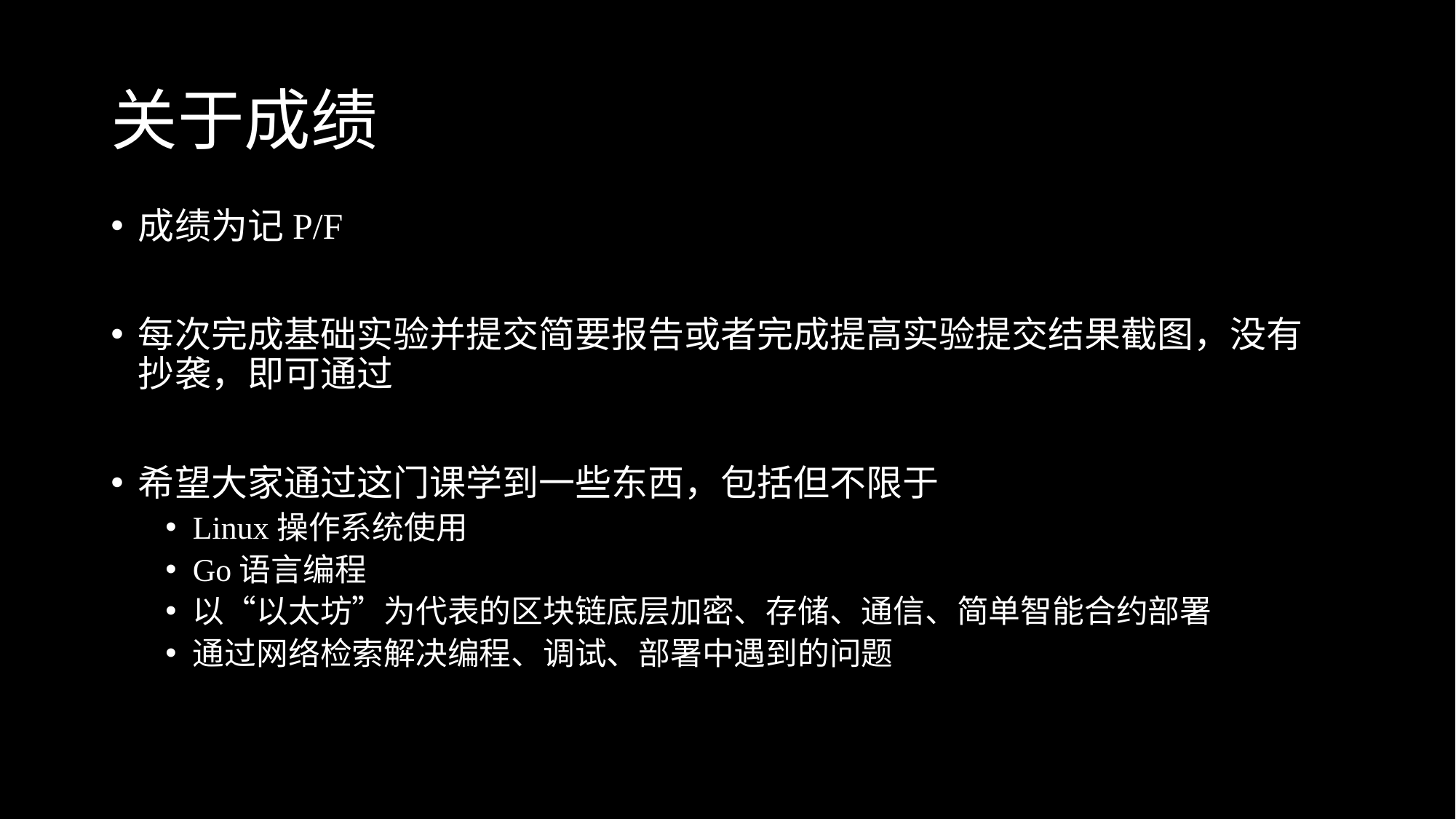

# 关于成绩
成绩为记P/F

每次完成基础实验并提交简要报告或者完成提高实验提交结果截图，没有抄袭，即可通过

希望大家通过这门课学到一些东西，包括但不限于
Linux操作系统使用
Go语言编程
以“以太坊”为代表的区块链底层加密、存储、通信、简单智能合约部署
通过网络检索解决编程、调试、部署中遇到的问题